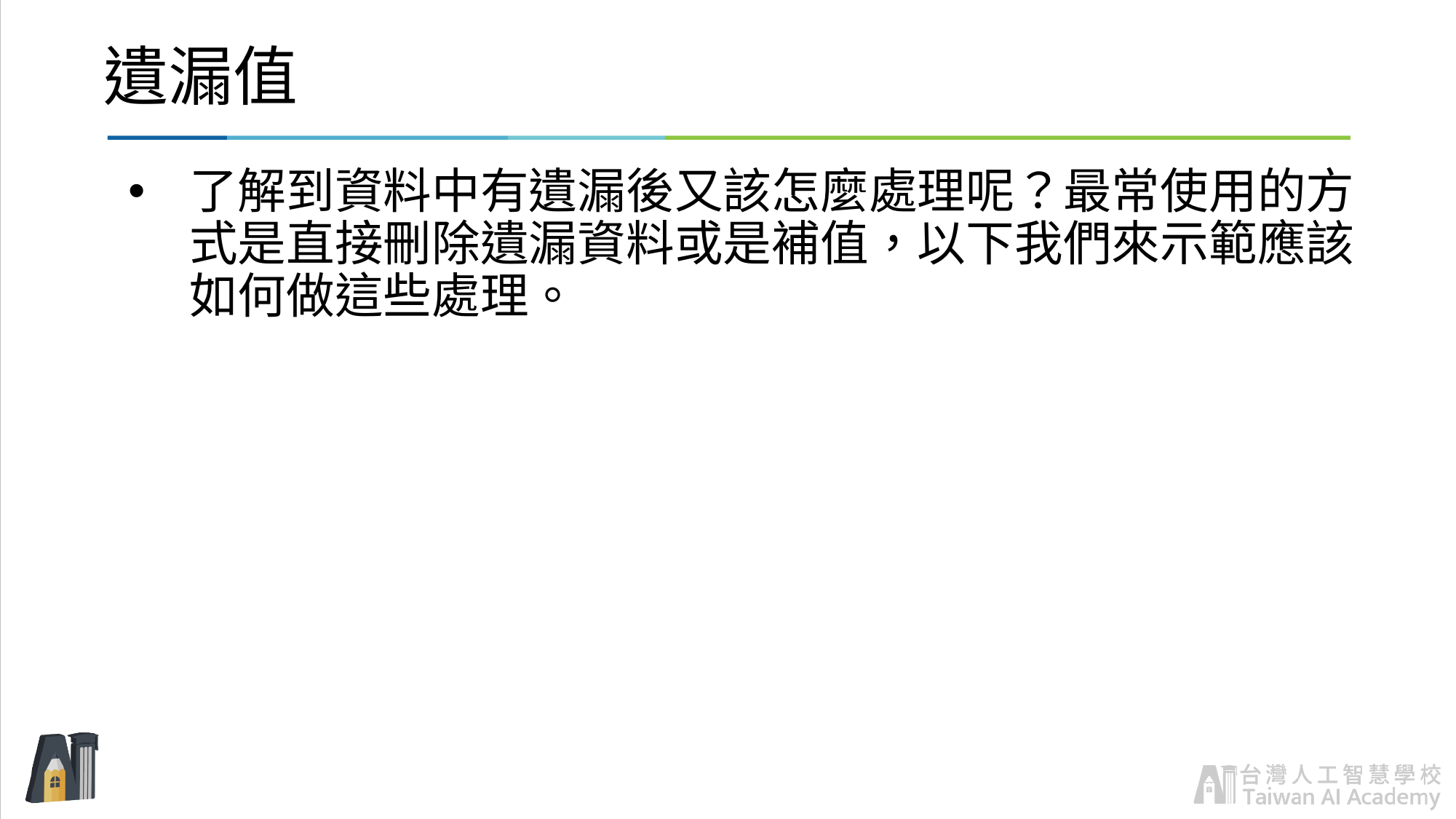

# 遺漏值
了解到資料中有遺漏後又該怎麼處理呢？最常使用的方式是直接刪除遺漏資料或是補值，以下我們來示範應該如何做這些處理。